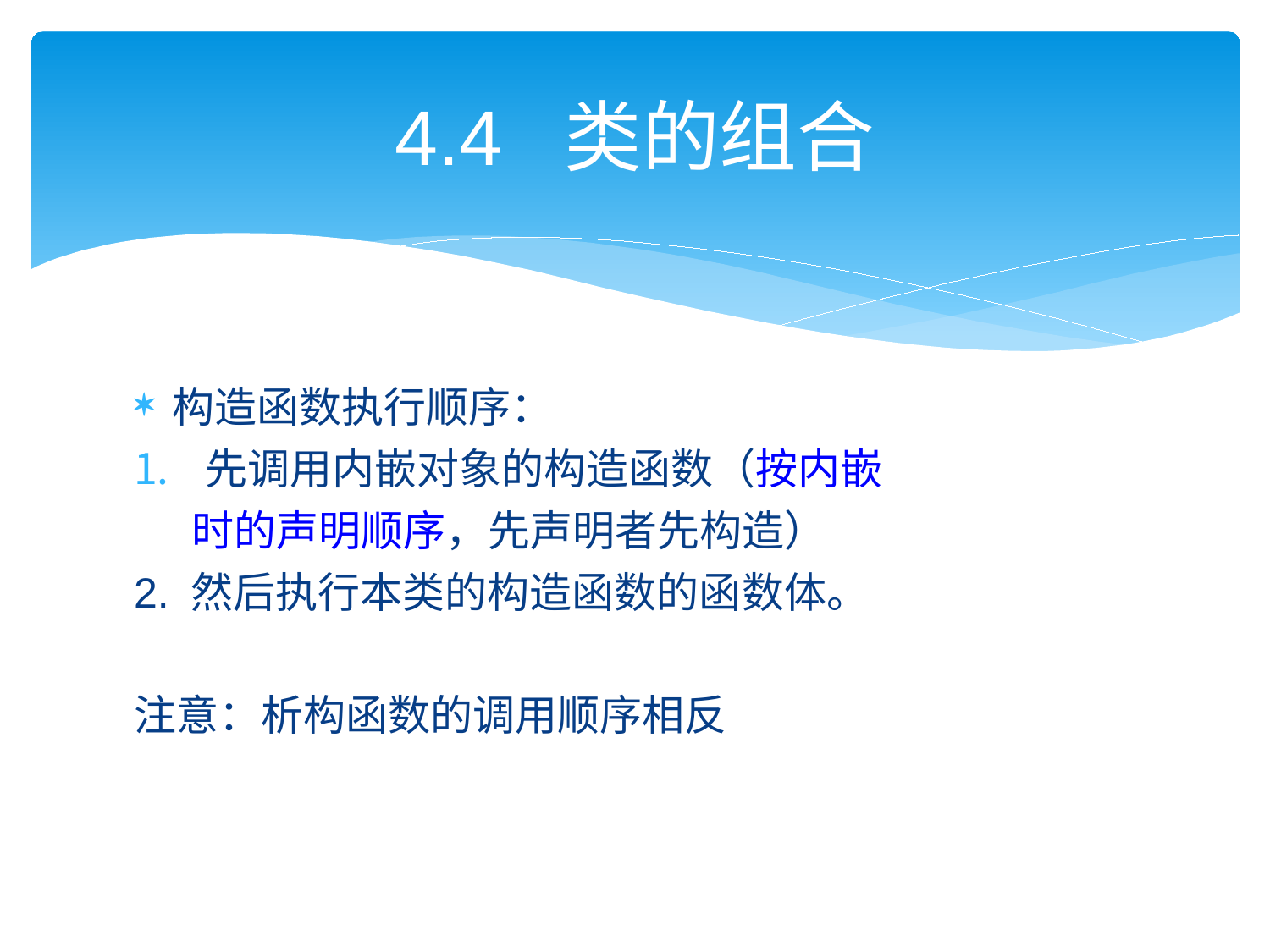

# 4.4  类的组合
构造函数执行顺序：
先调用内嵌对象的构造函数（按内嵌
     时的声明顺序，先声明者先构造）
2. 然后执行本类的构造函数的函数体。

注意：析构函数的调用顺序相反